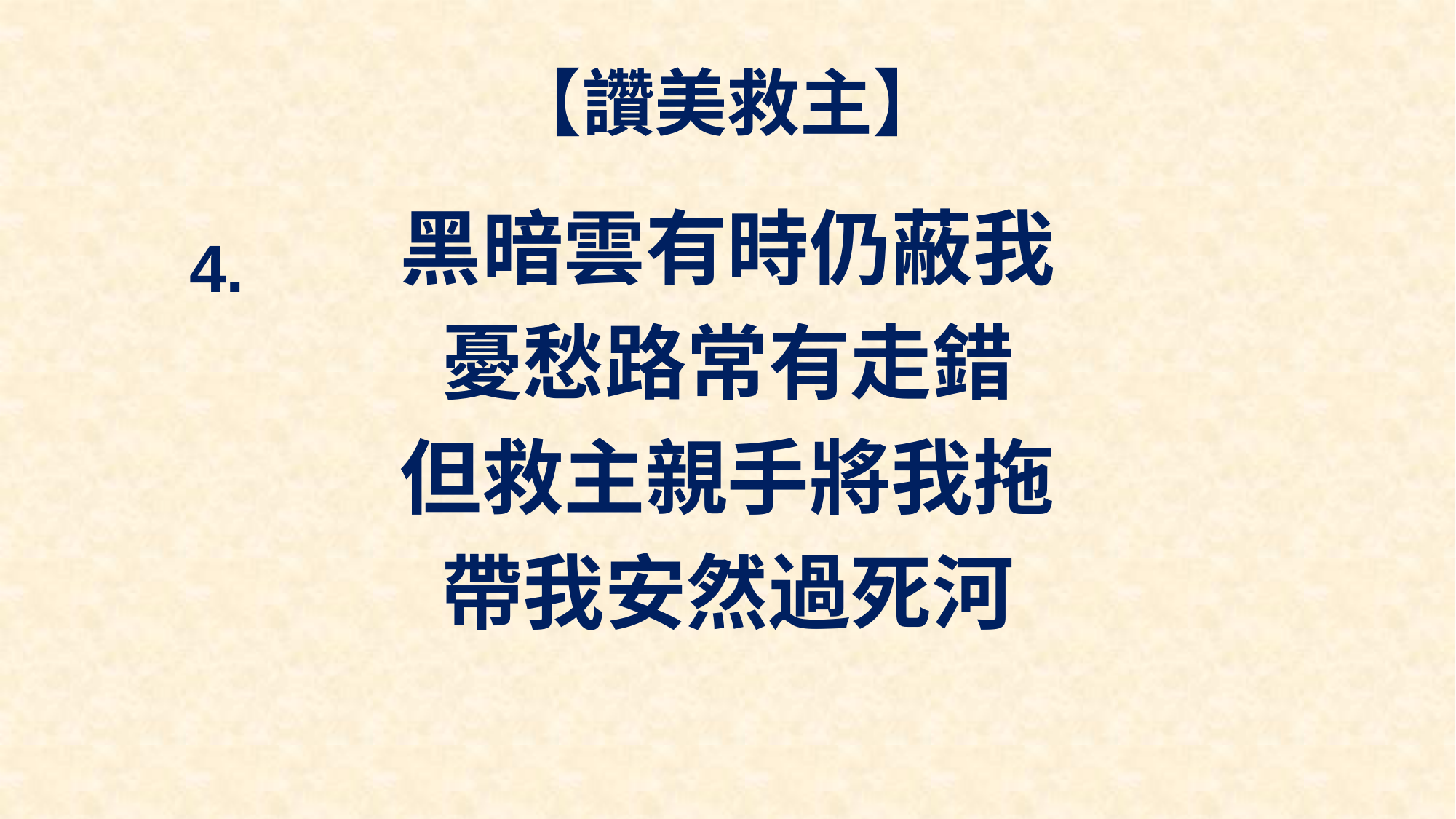

# 【讚美救主】
黑暗雲有時仍蔽我
憂愁路常有走錯
但救主親手將我拖
帶我安然過死河
4.